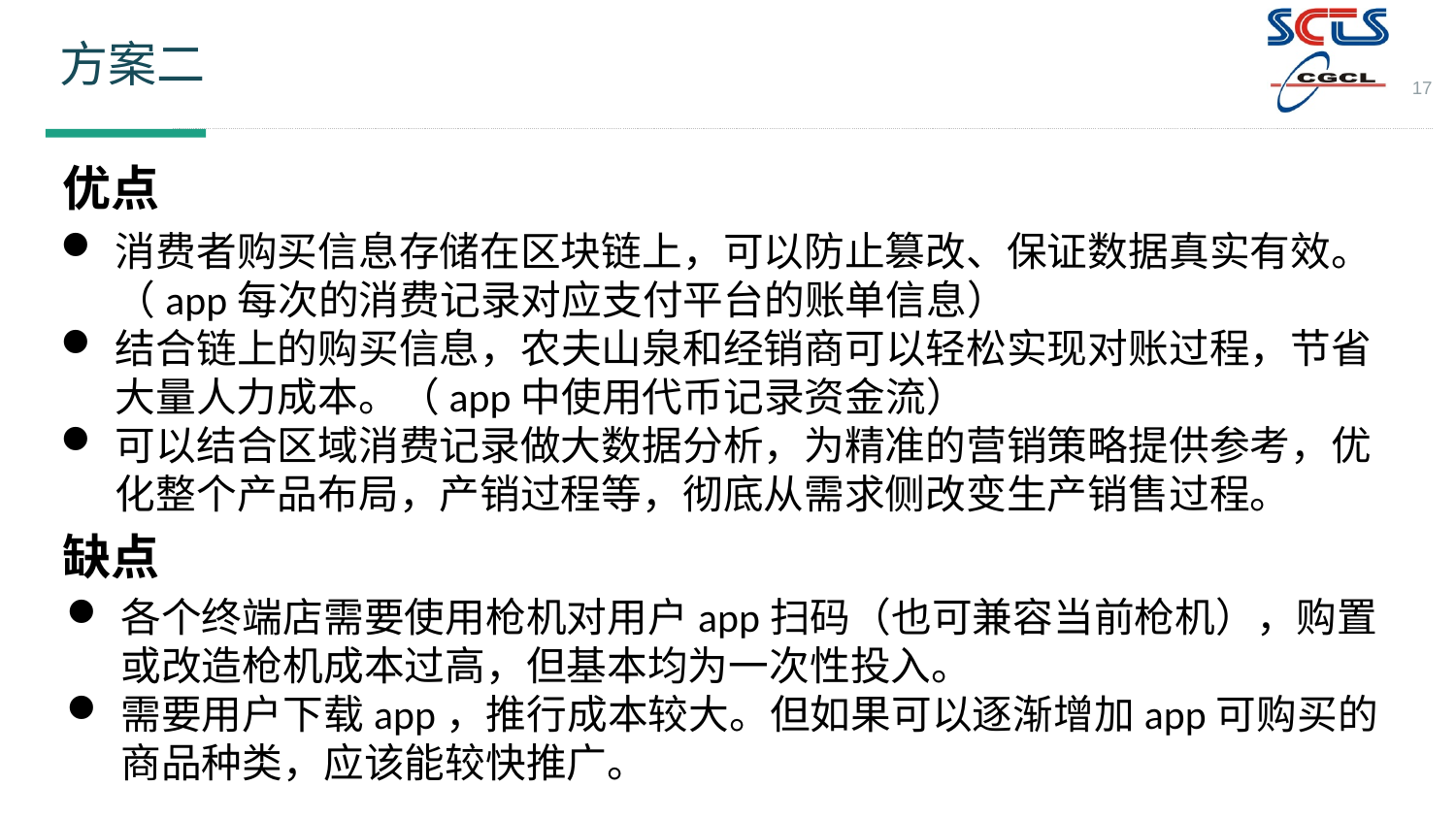

# 方案二
17
优点
消费者购买信息存储在区块链上，可以防止篡改、保证数据真实有效。（app每次的消费记录对应支付平台的账单信息）
结合链上的购买信息，农夫山泉和经销商可以轻松实现对账过程，节省大量人力成本。（app中使用代币记录资金流）
可以结合区域消费记录做大数据分析，为精准的营销策略提供参考，优化整个产品布局，产销过程等，彻底从需求侧改变生产销售过程。
缺点
各个终端店需要使用枪机对用户app扫码（也可兼容当前枪机），购置或改造枪机成本过高，但基本均为一次性投入。
需要用户下载app，推行成本较大。但如果可以逐渐增加app可购买的商品种类，应该能较快推广。